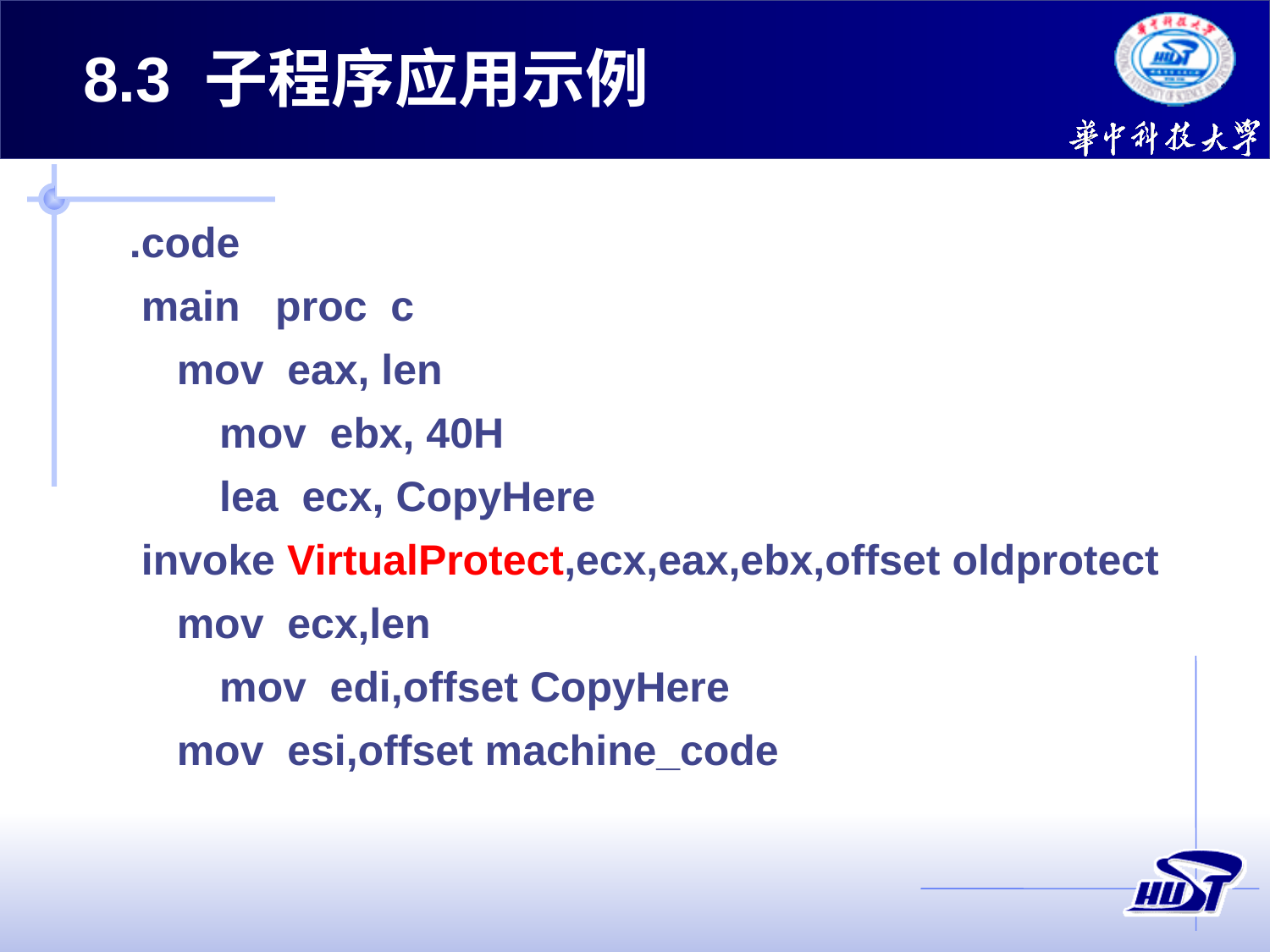

8.3 子程序应用示例
.code
 main   proc  c
    mov  eax, len
	mov  ebx, 40H
	lea  ecx, CopyHere
 invoke VirtualProtect,ecx,eax,ebx,offset oldprotect
    mov  ecx,len
	mov  edi,offset CopyHere
    mov  esi,offset machine_code